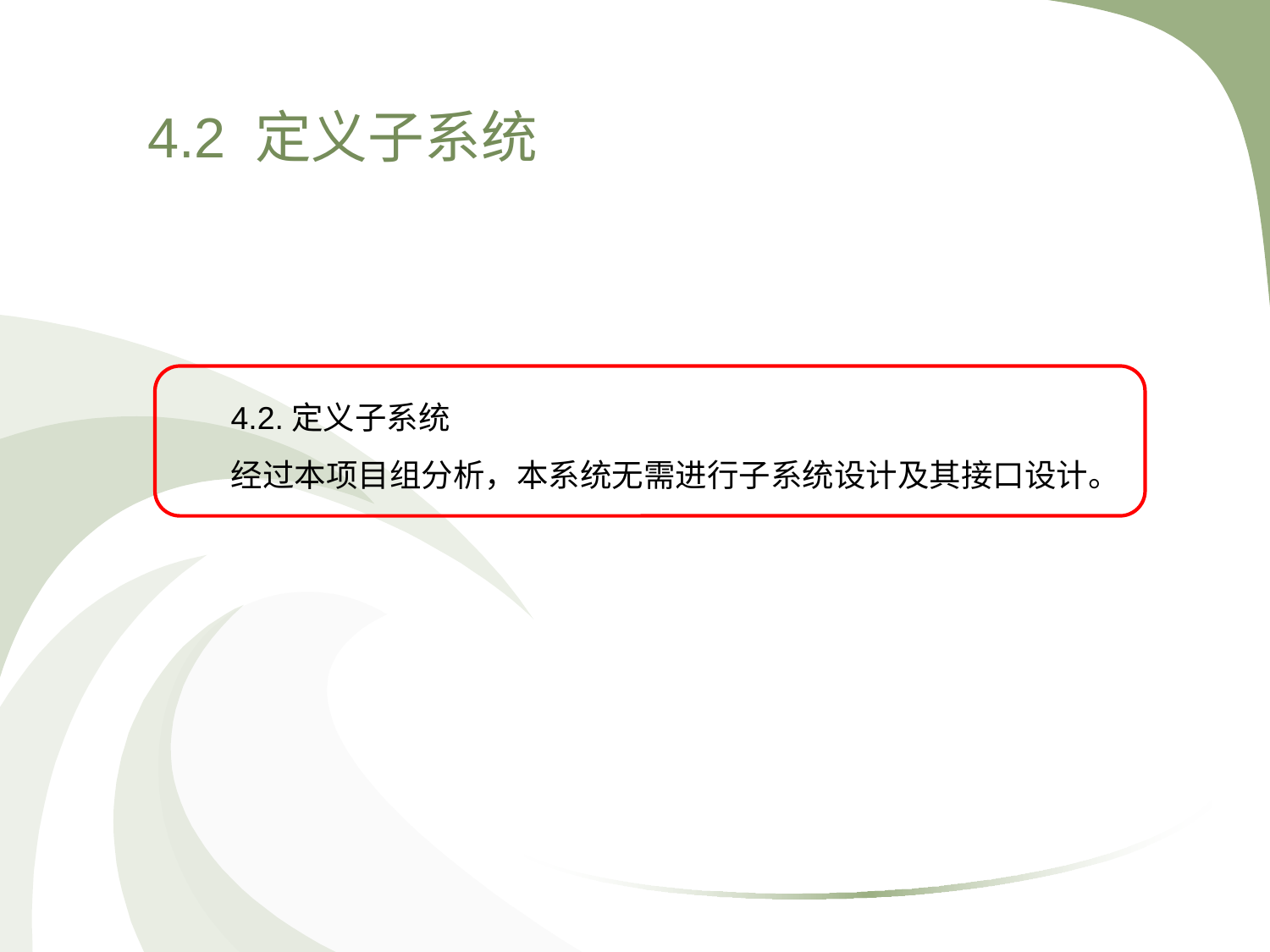

4.2 定义子系统

4.2.定义子系统
经过本项目组分析，本系统无需进行子系统设计及其接口设计。